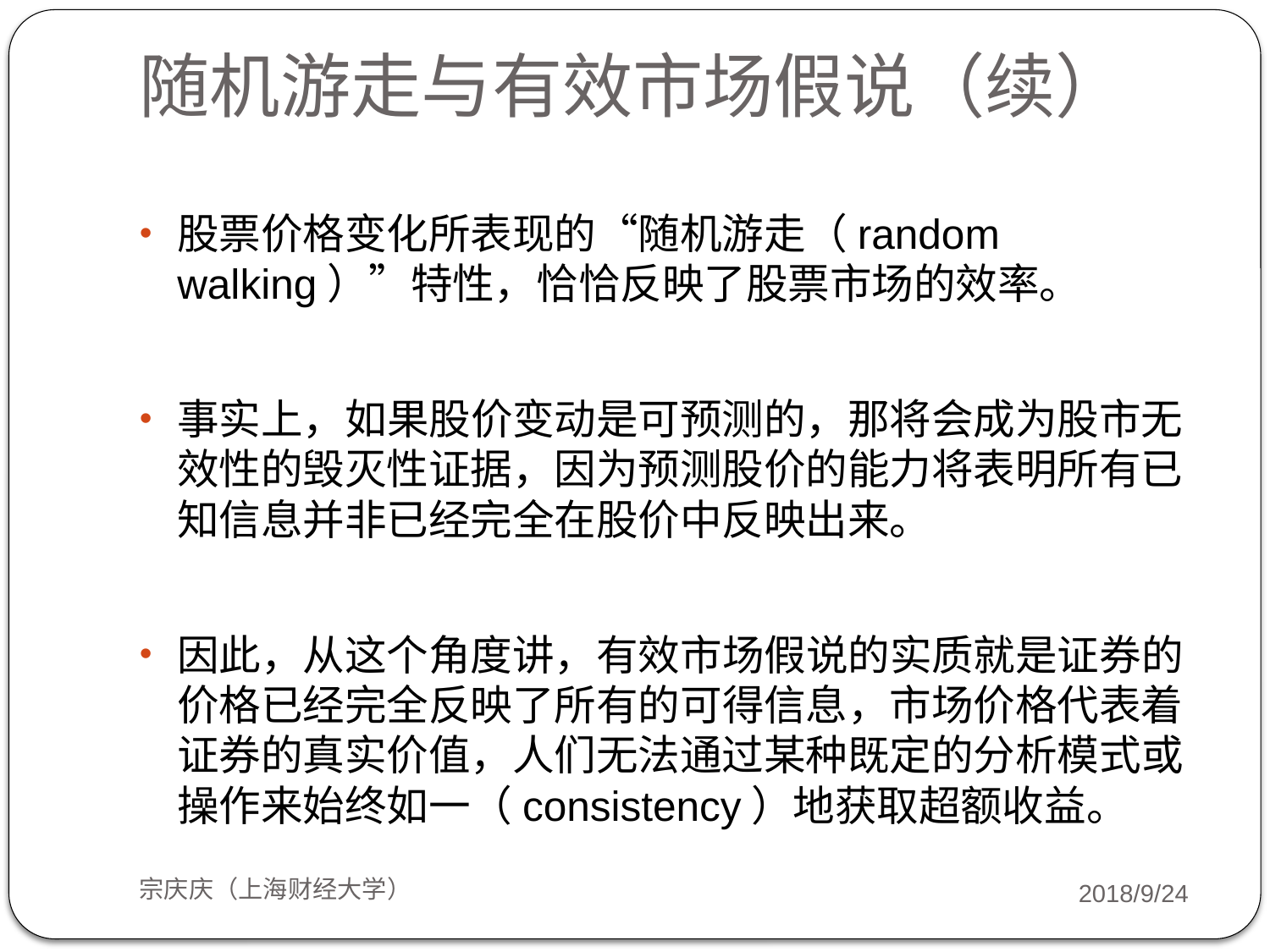

# 随机游走与有效市场假说（续）
股票价格变化所表现的“随机游走（random walking）”特性，恰恰反映了股票市场的效率。

事实上，如果股价变动是可预测的，那将会成为股市无效性的毁灭性证据，因为预测股价的能力将表明所有已知信息并非已经完全在股价中反映出来。

因此，从这个角度讲，有效市场假说的实质就是证券的价格已经完全反映了所有的可得信息，市场价格代表着证券的真实价值，人们无法通过某种既定的分析模式或操作来始终如一（consistency）地获取超额收益。
宗庆庆（上海财经大学）
2018/9/24